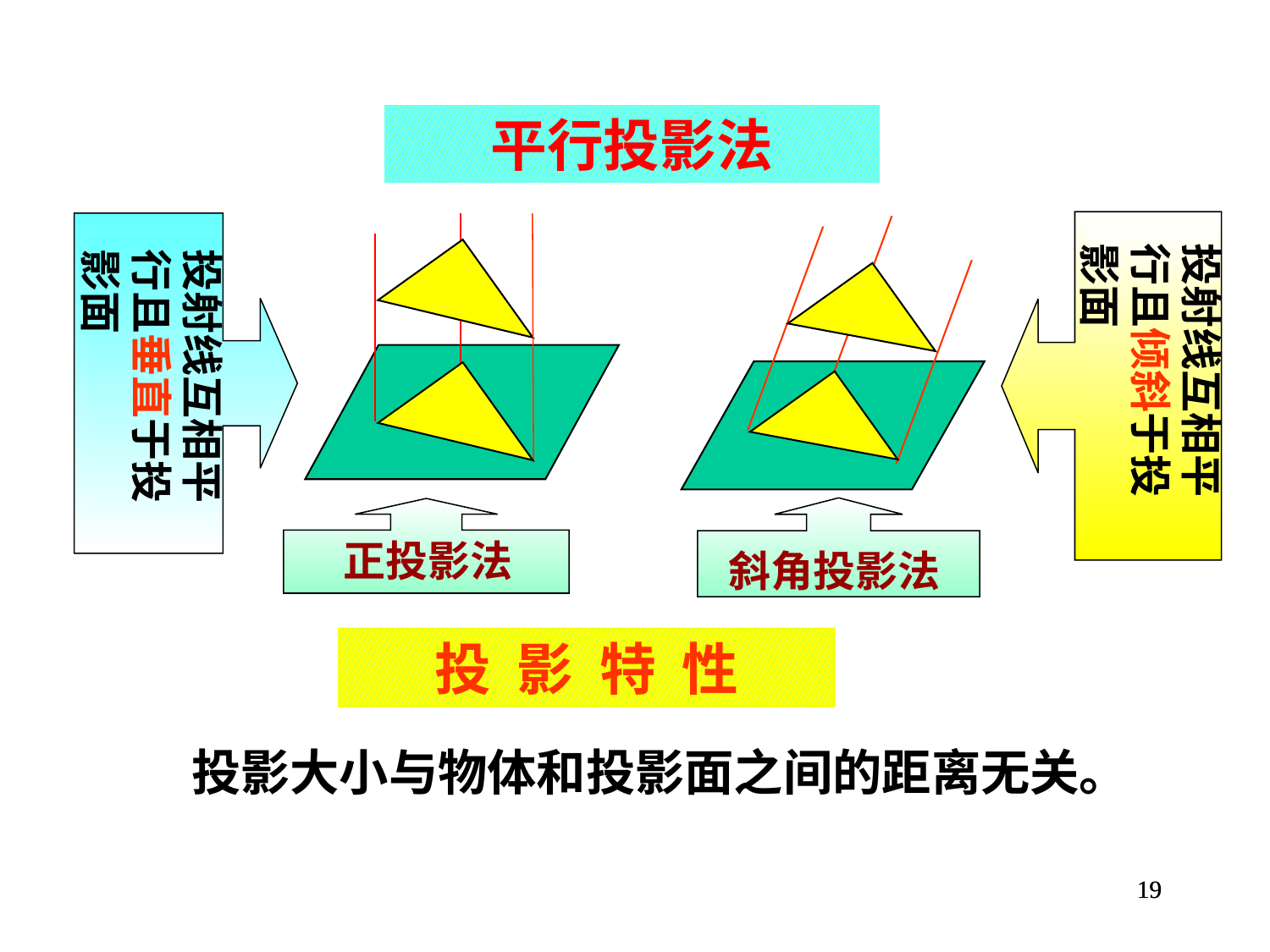

平行投影法

投射线互相平行且倾斜于投影面

投射线互相平行且垂直于投影面

斜角投影法

正投影法
投  影  特  性
投影大小与物体和投影面之间的距离无关。
19
19